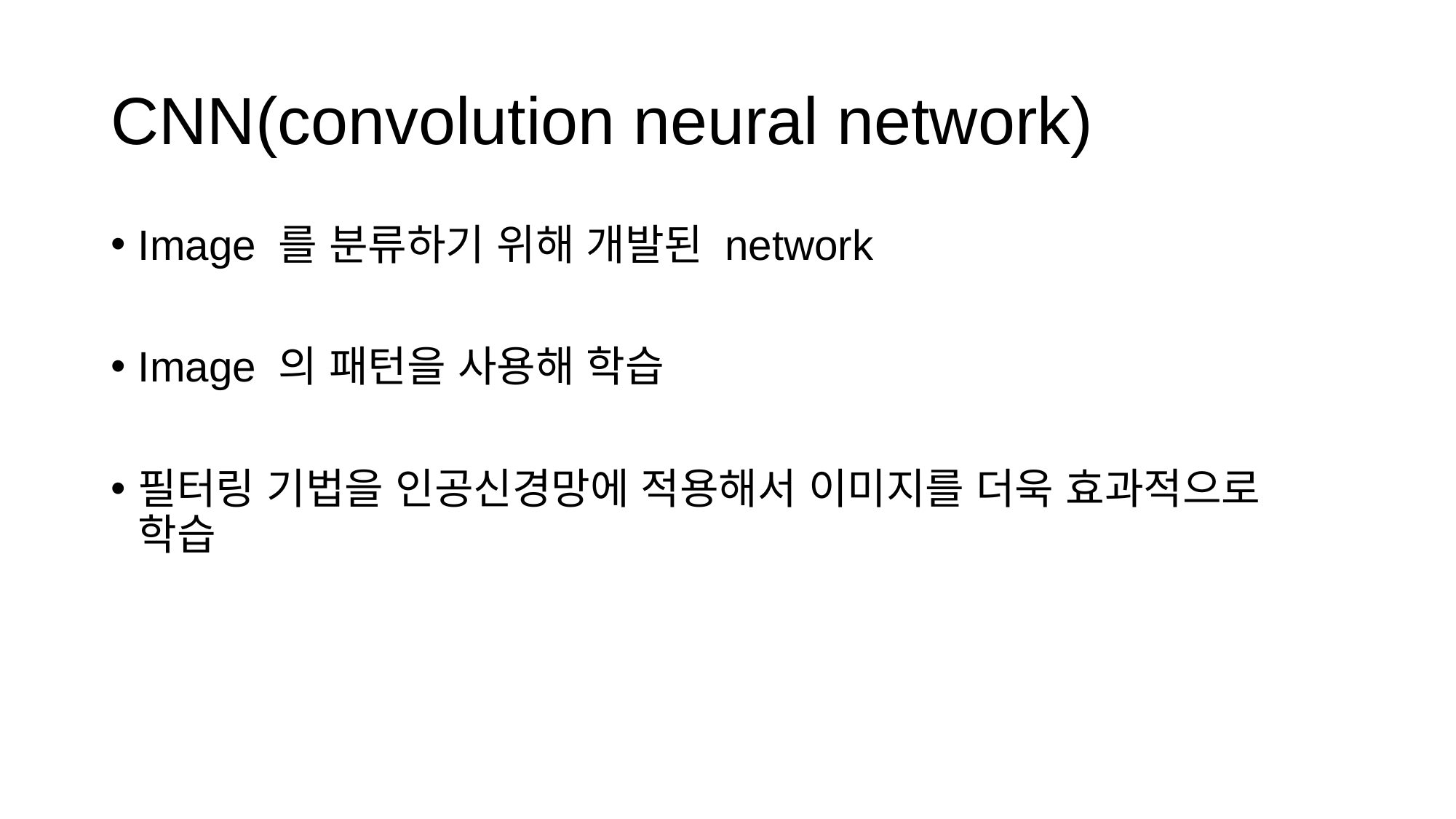

# CNN(convolution neural network)
Image 를 분류하기 위해 개발된 network

Image 의 패턴을 사용해 학습

필터링 기법을 인공신경망에 적용해서 이미지를 더욱 효과적으로 학습